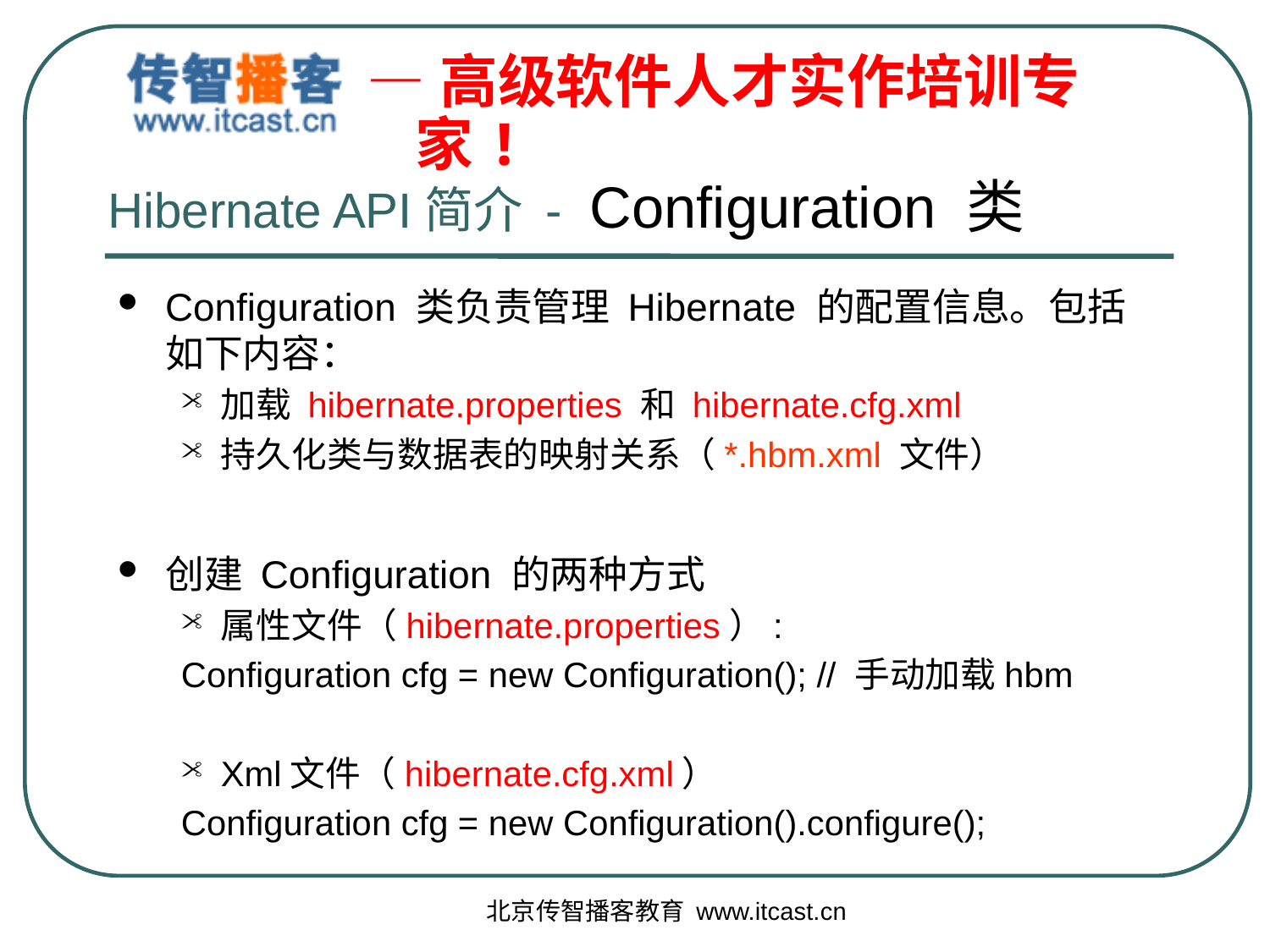

# Hibernate API简介 -  Configuration 类
Configuration 类负责管理 Hibernate 的配置信息。包括如下内容：
加载 hibernate.properties 和 hibernate.cfg.xml
持久化类与数据表的映射关系（*.hbm.xml 文件）

创建 Configuration 的两种方式
属性文件（hibernate.properties）:
Configuration cfg = new Configuration(); // 手动加载hbm

Xml文件（hibernate.cfg.xml）
Configuration cfg = new Configuration().configure();

北京传智播客教育 www.itcast.cn